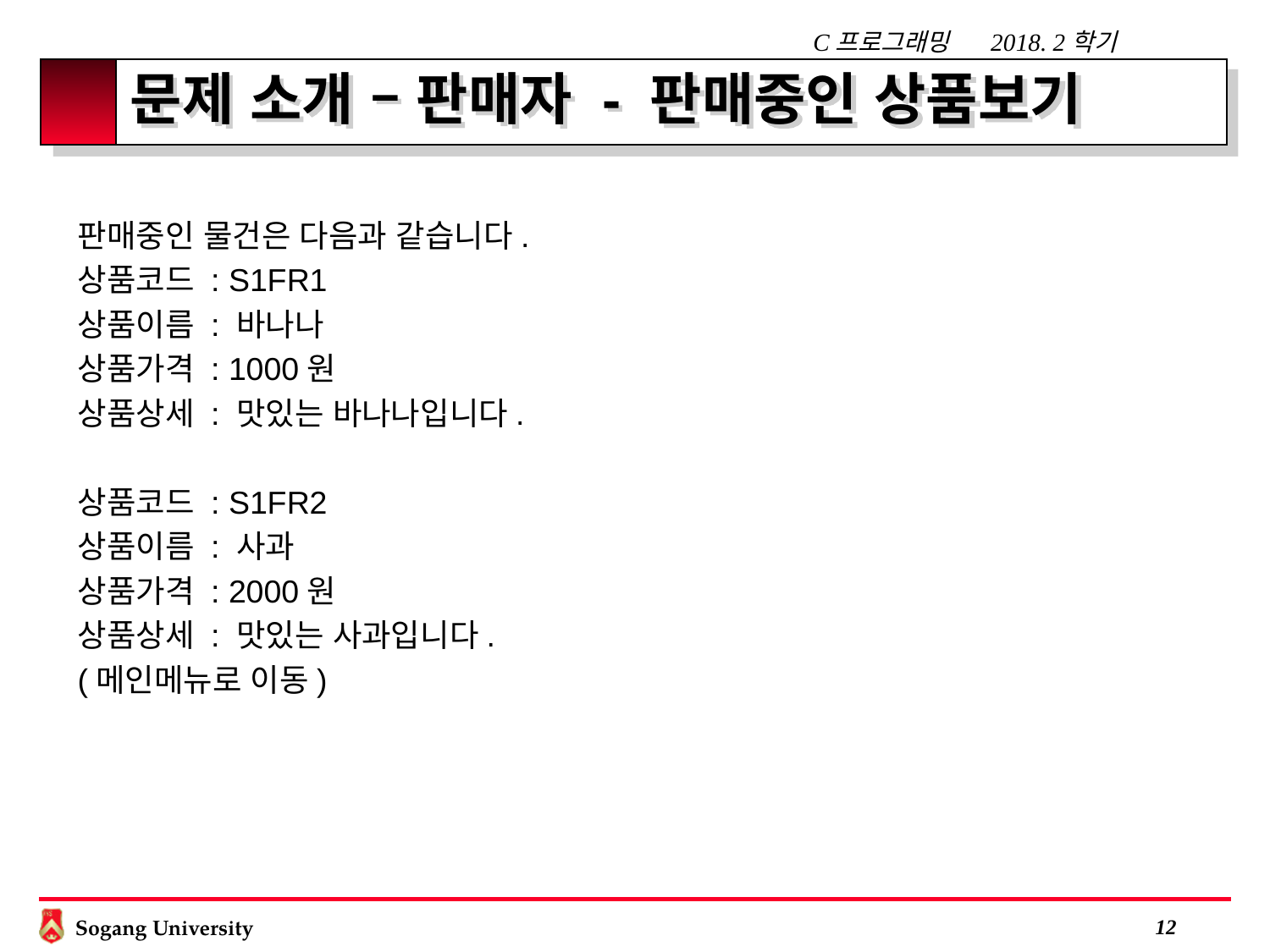

# 문제 소개 – 판매자 - 판매중인 상품보기
판매중인 물건은 다음과 같습니다.
상품코드 : S1FR1
상품이름 : 바나나
상품가격 : 1000원
상품상세 : 맛있는 바나나입니다.

상품코드 : S1FR2
상품이름 : 사과
상품가격 : 2000원
상품상세 : 맛있는 사과입니다.
(메인메뉴로 이동)

 12